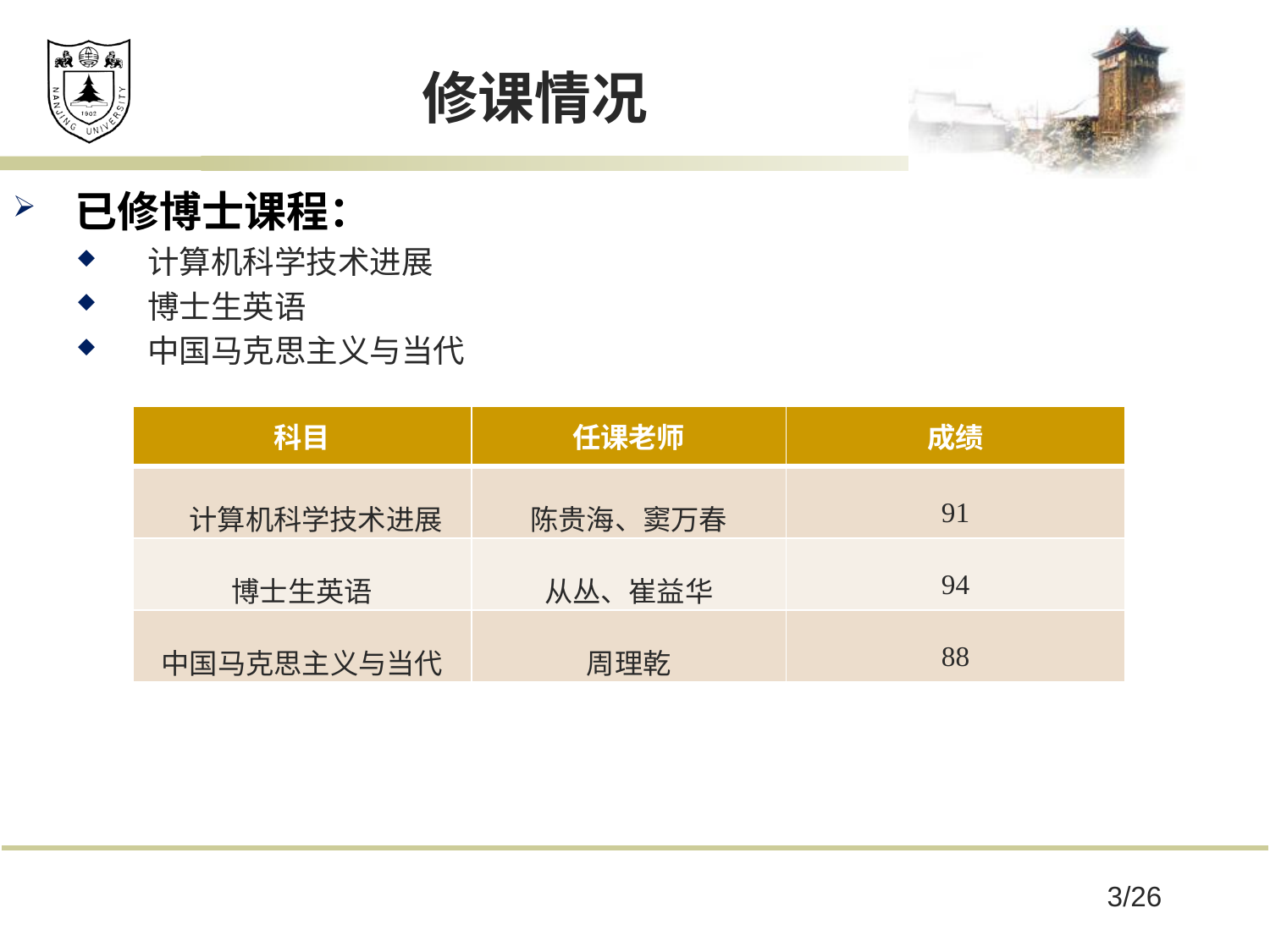

# 修课情况
已修博士课程：
计算机科学技术进展
博士生英语
中国马克思主义与当代

| 科目 | 任课老师 | 成绩 |
| --- | --- | --- |
| 计算机科学技术进展 | 陈贵海、窦万春 | 91 |
| 博士生英语 | 从丛、崔益华 | 94 |
| 中国马克思主义与当代 | 周理乾 | 88 |
3/26